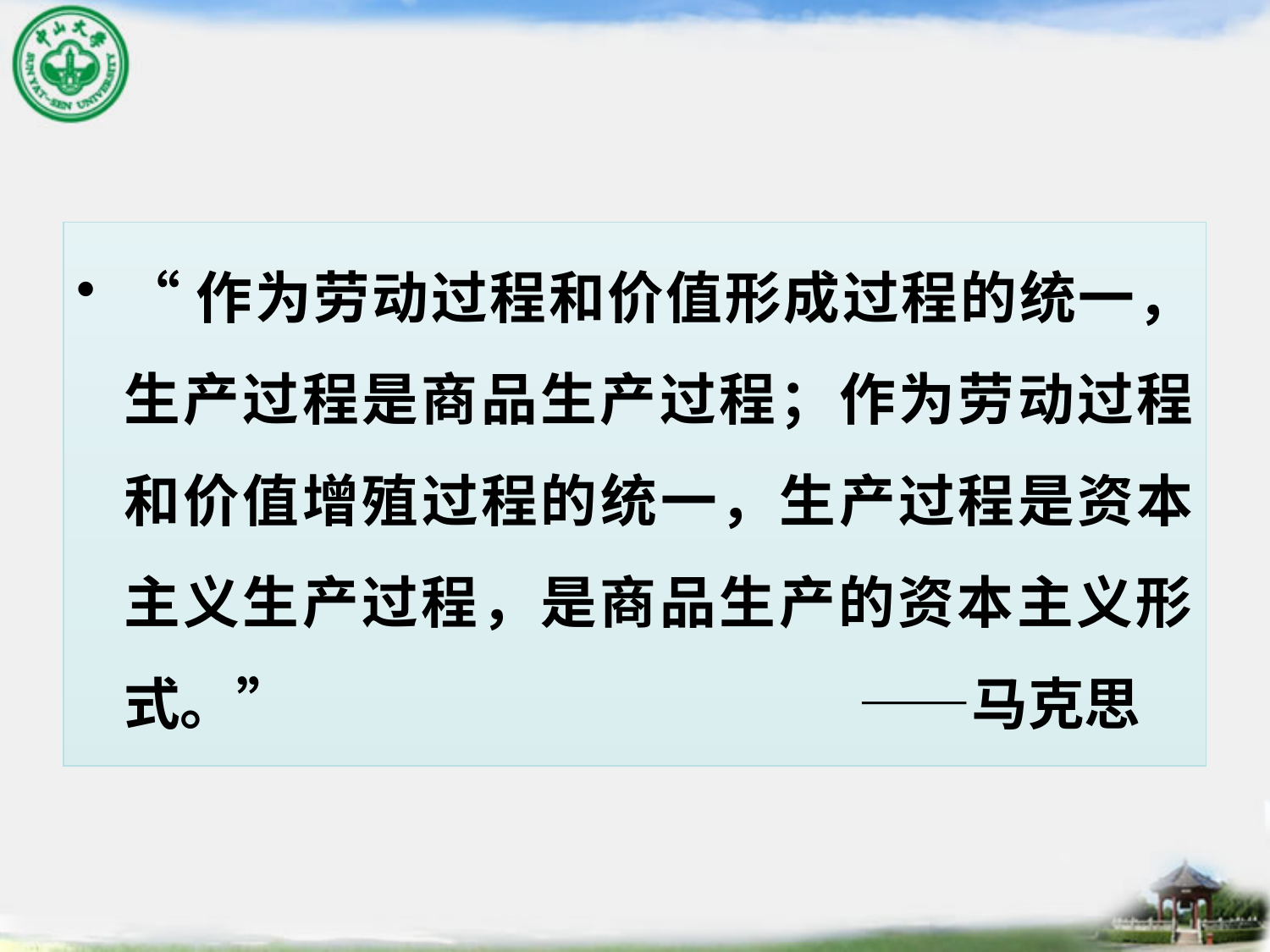

“作为劳动过程和价值形成过程的统一，生产过程是商品生产过程；作为劳动过程和价值增殖过程的统一，生产过程是资本主义生产过程，是商品生产的资本主义形式。”　　　　　　　　　　——马克思